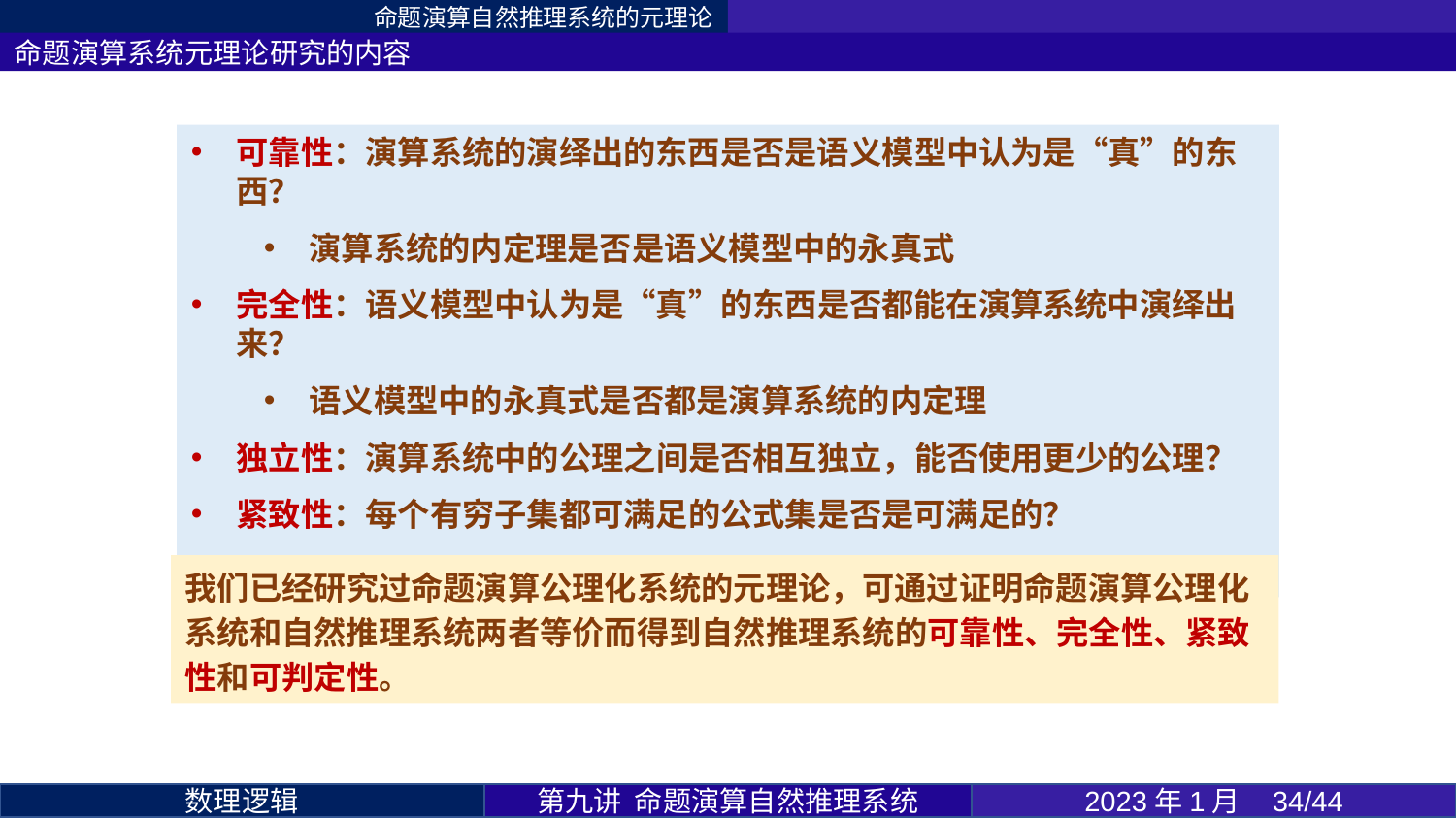

命题演算自然推理系统的元理论
命题演算系统元理论研究的内容
可靠性：演算系统的演绎出的东西是否是语义模型中认为是“真”的东西？
演算系统的内定理是否是语义模型中的永真式
完全性：语义模型中认为是“真”的东西是否都能在演算系统中演绎出来？
语义模型中的永真式是否都是演算系统的内定理
独立性：演算系统中的公理之间是否相互独立，能否使用更少的公理？
紧致性：每个有穷子集都可满足的公式集是否是可满足的？
可判定性：是否存在机械的、可行的方法判断一个公式是否是内定理？
我们已经研究过命题演算公理化系统的元理论，可通过证明命题演算公理化系统和自然推理系统两者等价而得到自然推理系统的可靠性、完全性、紧致性和可判定性。
第九讲  命题演算自然推理系统
2023年1月    34/44
数理逻辑